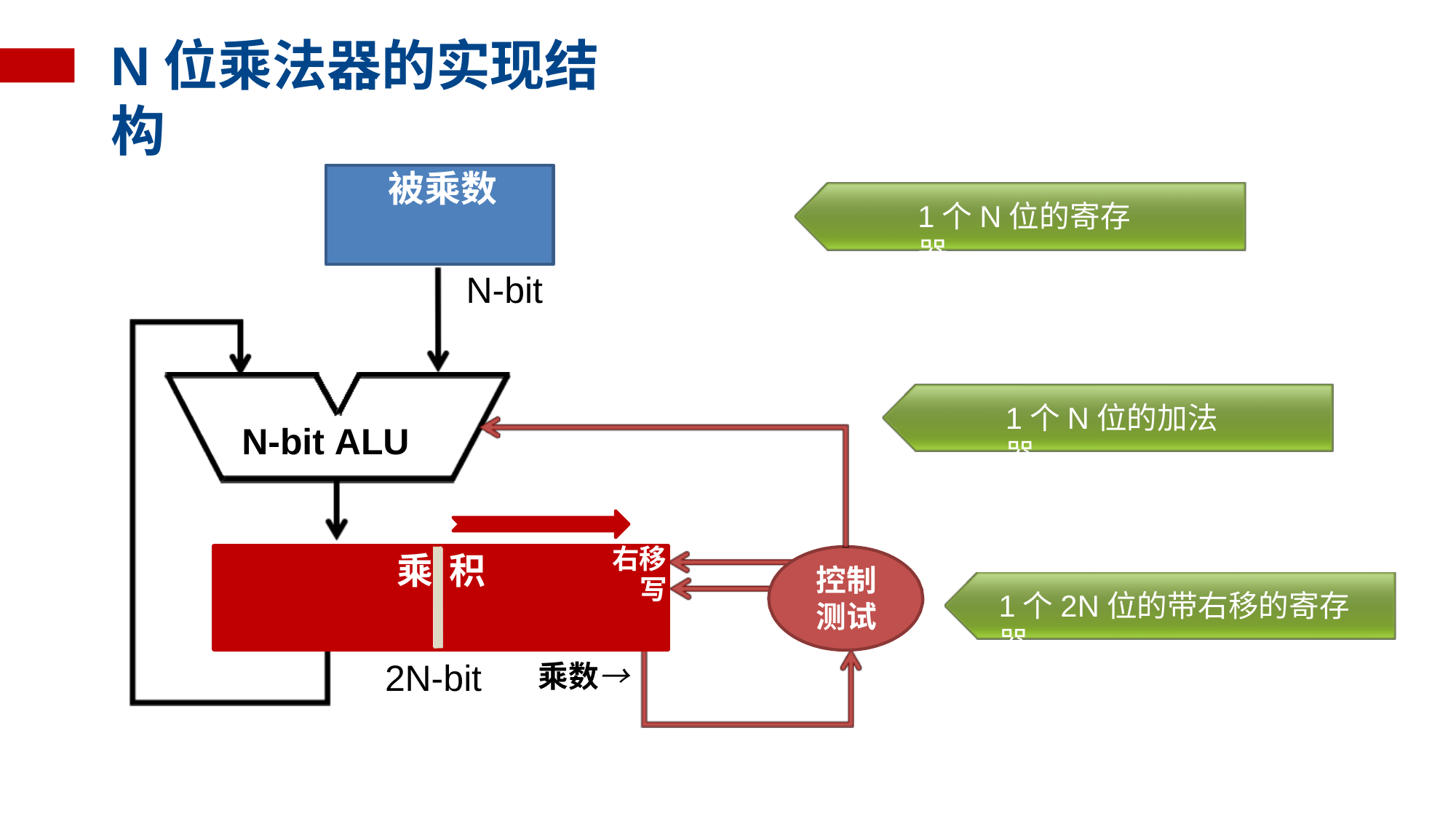

# N位乘法器的实现结构
被乘数

1个N位的寄存器
N-bit

1个N位的加法器

N-bit ALU

右移
写

乘  积
控制
测试

1个2N位的带右移的寄存器

2N-bit
乘数→